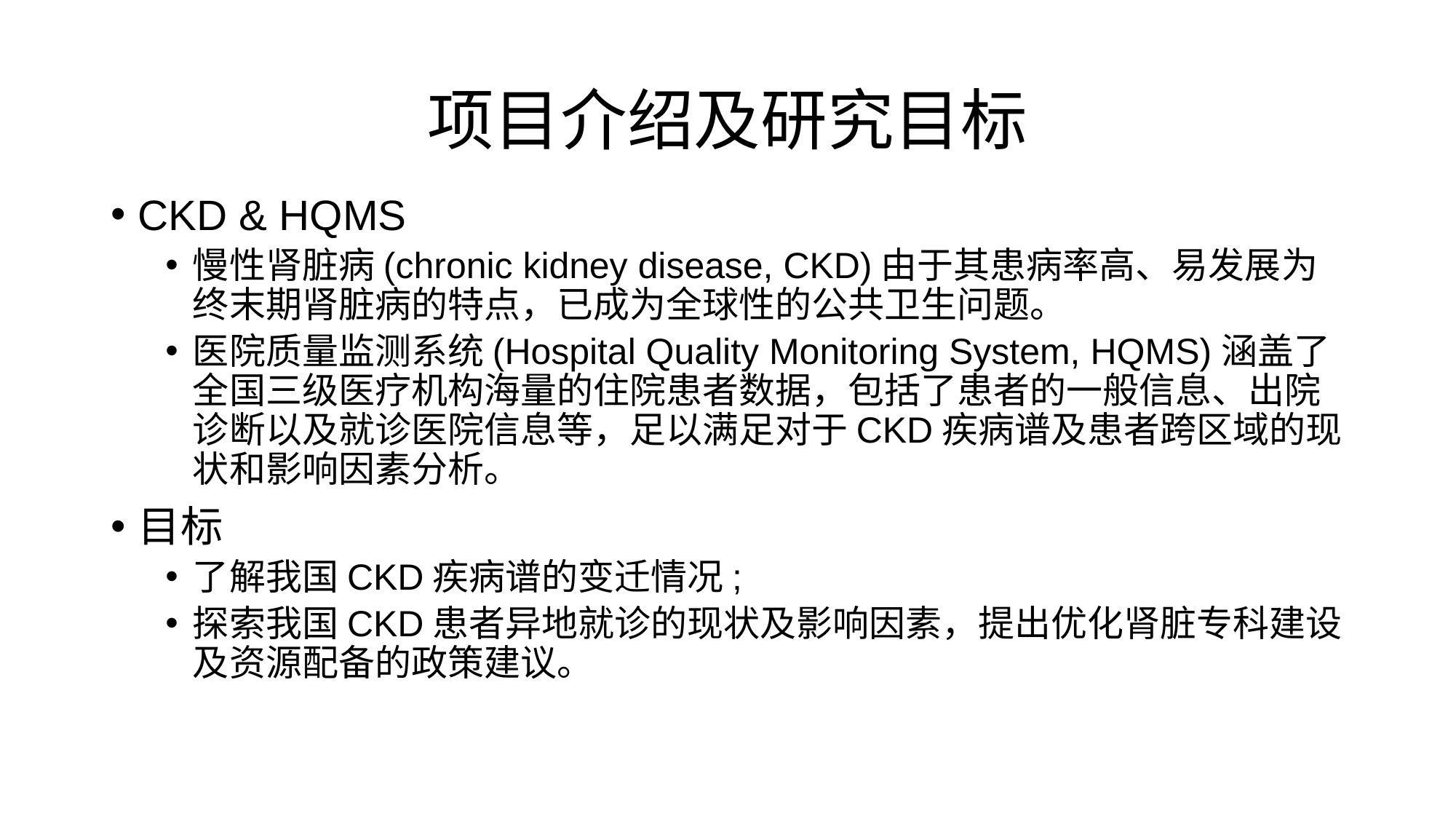

# 项目介绍及研究目标
CKD & HQMS
慢性肾脏病(chronic kidney disease, CKD)由于其患病率高、易发展为终末期肾脏病的特点，已成为全球性的公共卫生问题。
医院质量监测系统(Hospital Quality Monitoring System, HQMS)涵盖了全国三级医疗机构海量的住院患者数据，包括了患者的一般信息、出院诊断以及就诊医院信息等，足以满足对于CKD疾病谱及患者跨区域的现状和影响因素分析。
目标
了解我国CKD疾病谱的变迁情况;
探索我国CKD患者异地就诊的现状及影响因素，提出优化肾脏专科建设及资源配备的政策建议。